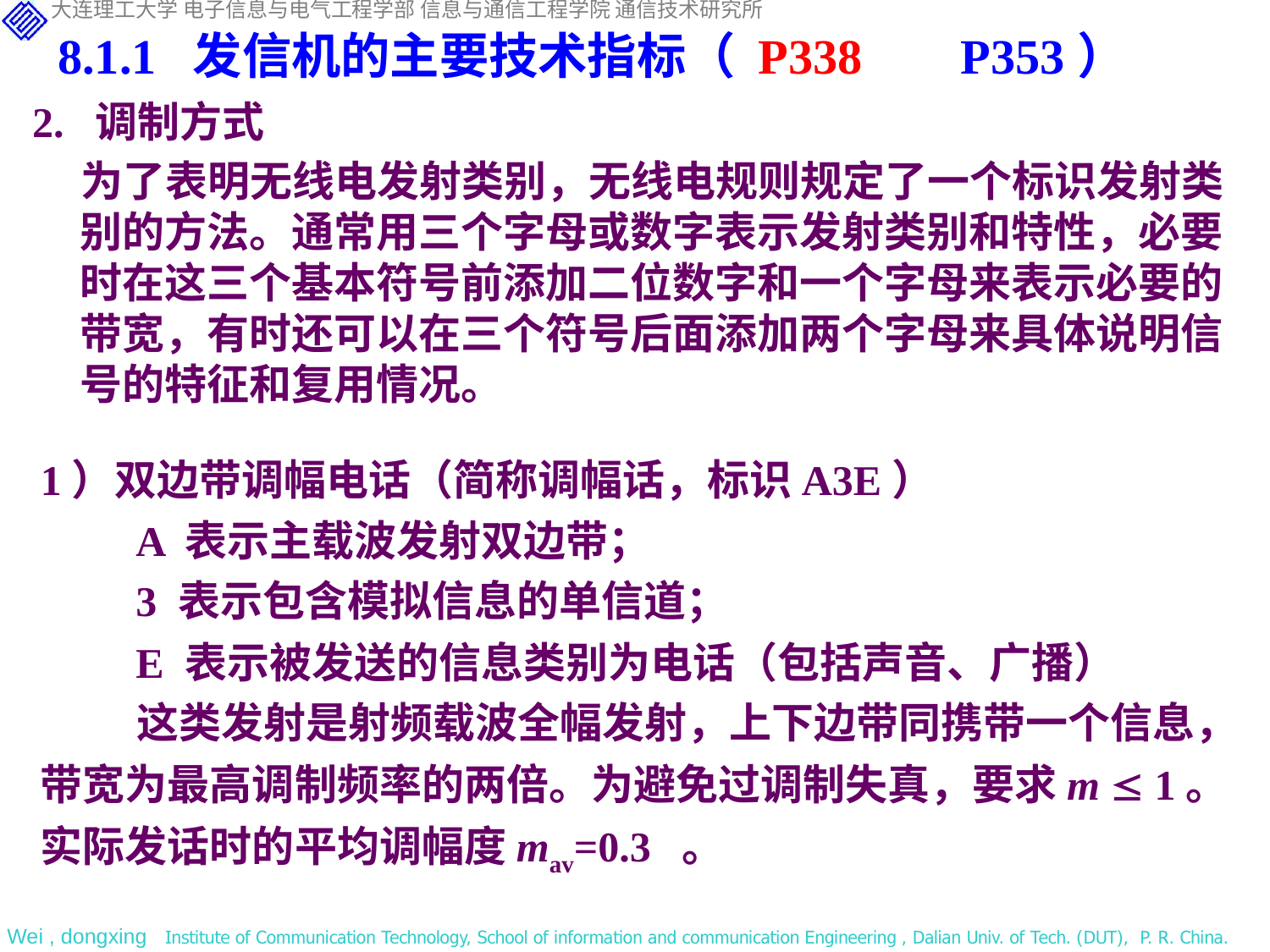

8.1.1  发信机的主要技术指标（ P338        P353）
2.  调制方式
    为了表明无线电发射类别，无线电规则规定了一个标识发射类别的方法。通常用三个字母或数字表示发射类别和特性，必要时在这三个基本符号前添加二位数字和一个字母来表示必要的带宽，有时还可以在三个符号后面添加两个字母来具体说明信号的特征和复用情况。
1）双边带调幅电话（简称调幅话，标识A3E）
         A 表示主载波发射双边带；
         3 表示包含模拟信息的单信道；
         E 表示被发送的信息类别为电话（包括声音、广播）
         这类发射是射频载波全幅发射，上下边带同携带一个信息，带宽为最高调制频率的两倍。为避免过调制失真，要求m ≤ 1。实际发话时的平均调幅度mav=0.3  。